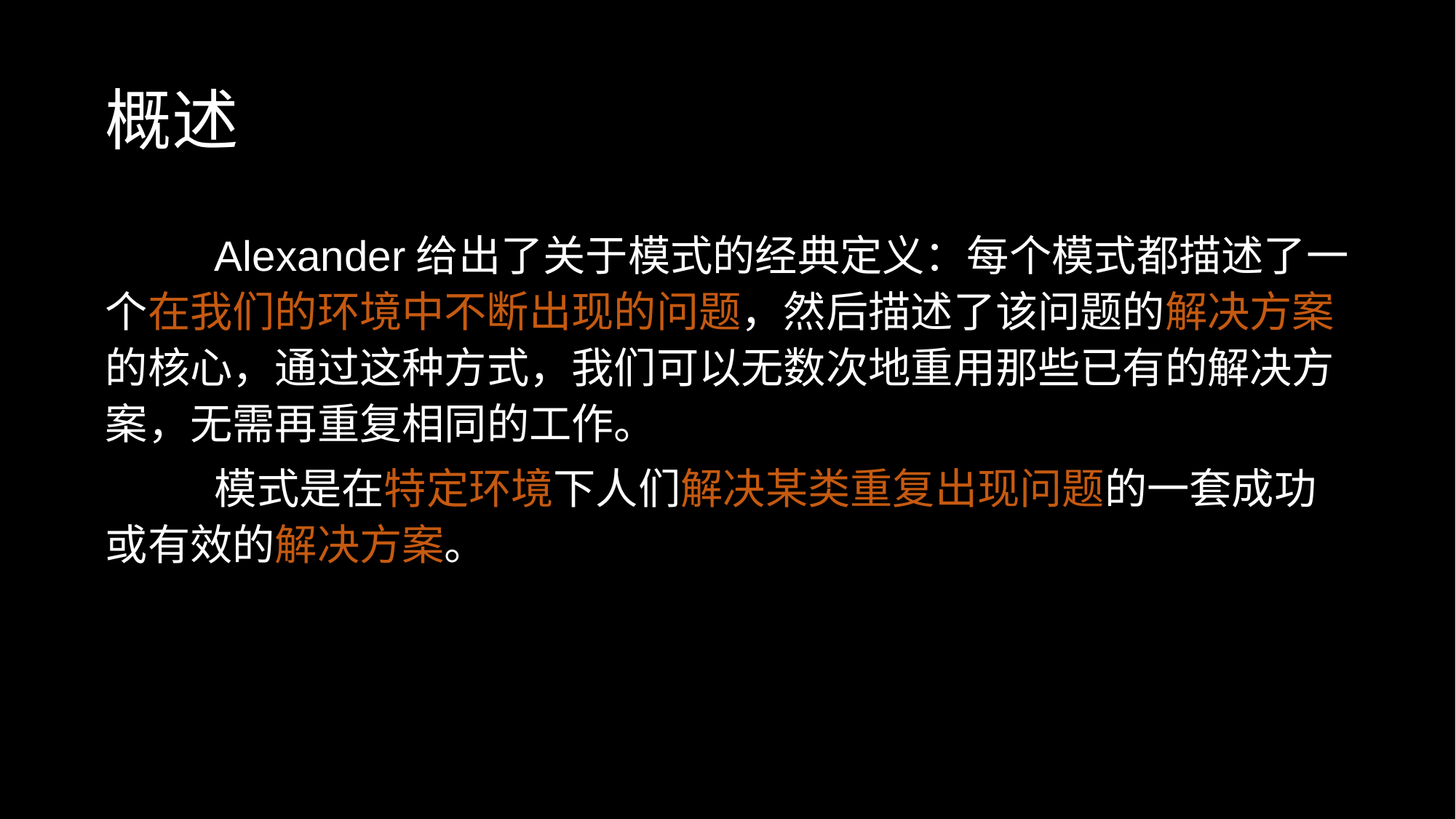

# 概述
	Alexander给出了关于模式的经典定义：每个模式都描述了一个在我们的环境中不断出现的问题，然后描述了该问题的解决方案的核心，通过这种方式，我们可以无数次地重用那些已有的解决方案，无需再重复相同的工作。
	模式是在特定环境下人们解决某类重复出现问题的一套成功或有效的解决方案。